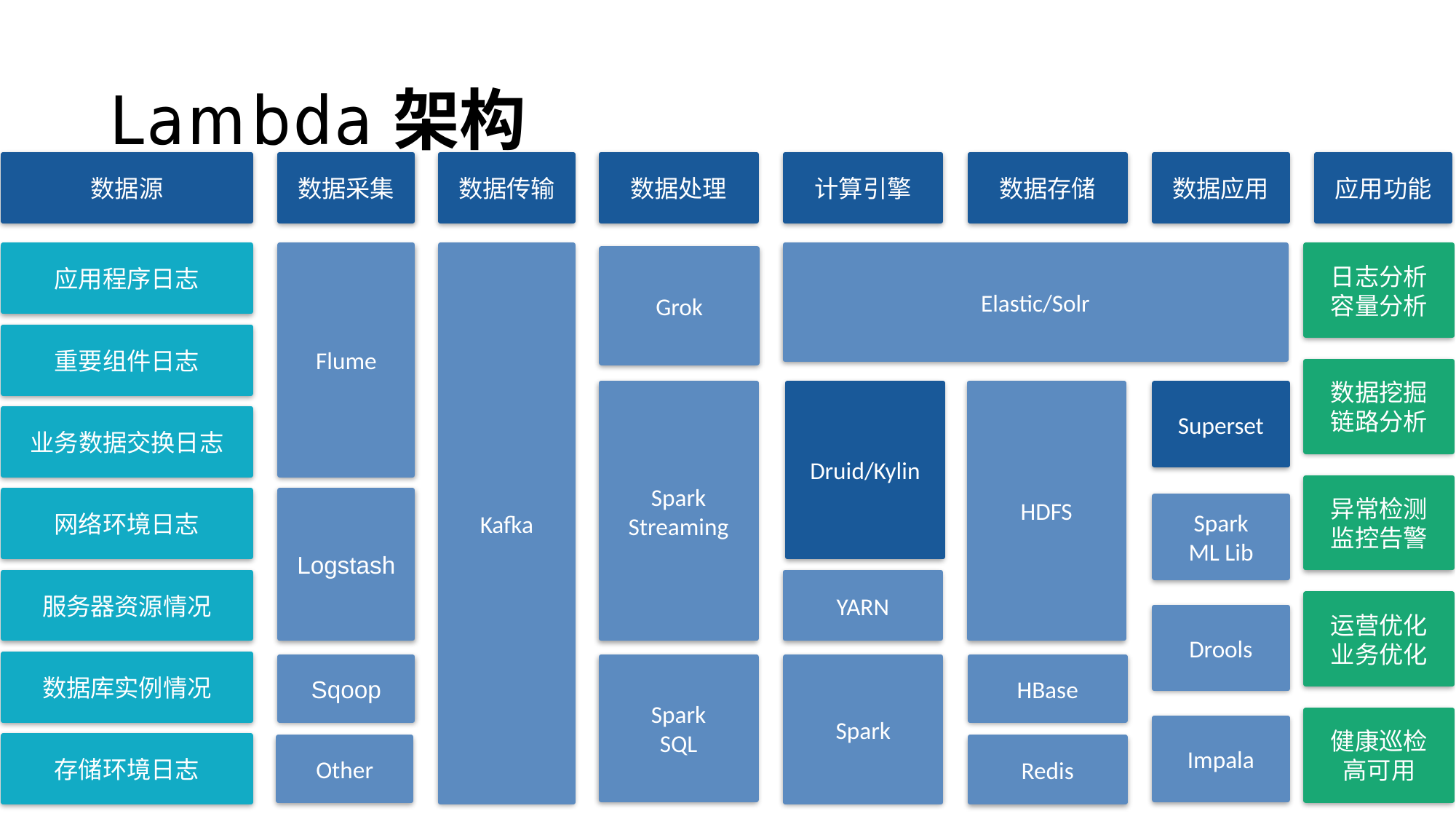

# Lambda架构
数据源
数据采集
数据传输
数据处理
计算引擎
数据存储
数据应用
应用功能
应用程序日志
Kafka
Elastic/Solr
日志分析
容量分析
Flume
Grok
重要组件日志
数据挖掘
链路分析
Druid/Kylin
Spark
Streaming
HDFS
Superset
业务数据交换日志
异常检测
监控告警
网络环境日志
Logstash
Spark
ML Lib
服务器资源情况
YARN
运营优化
业务优化
Drools
数据库实例情况
Sqoop
Spark
SQL
Spark
HBase
健康巡检
高可用
Impala
存储环境日志
Other
Redis